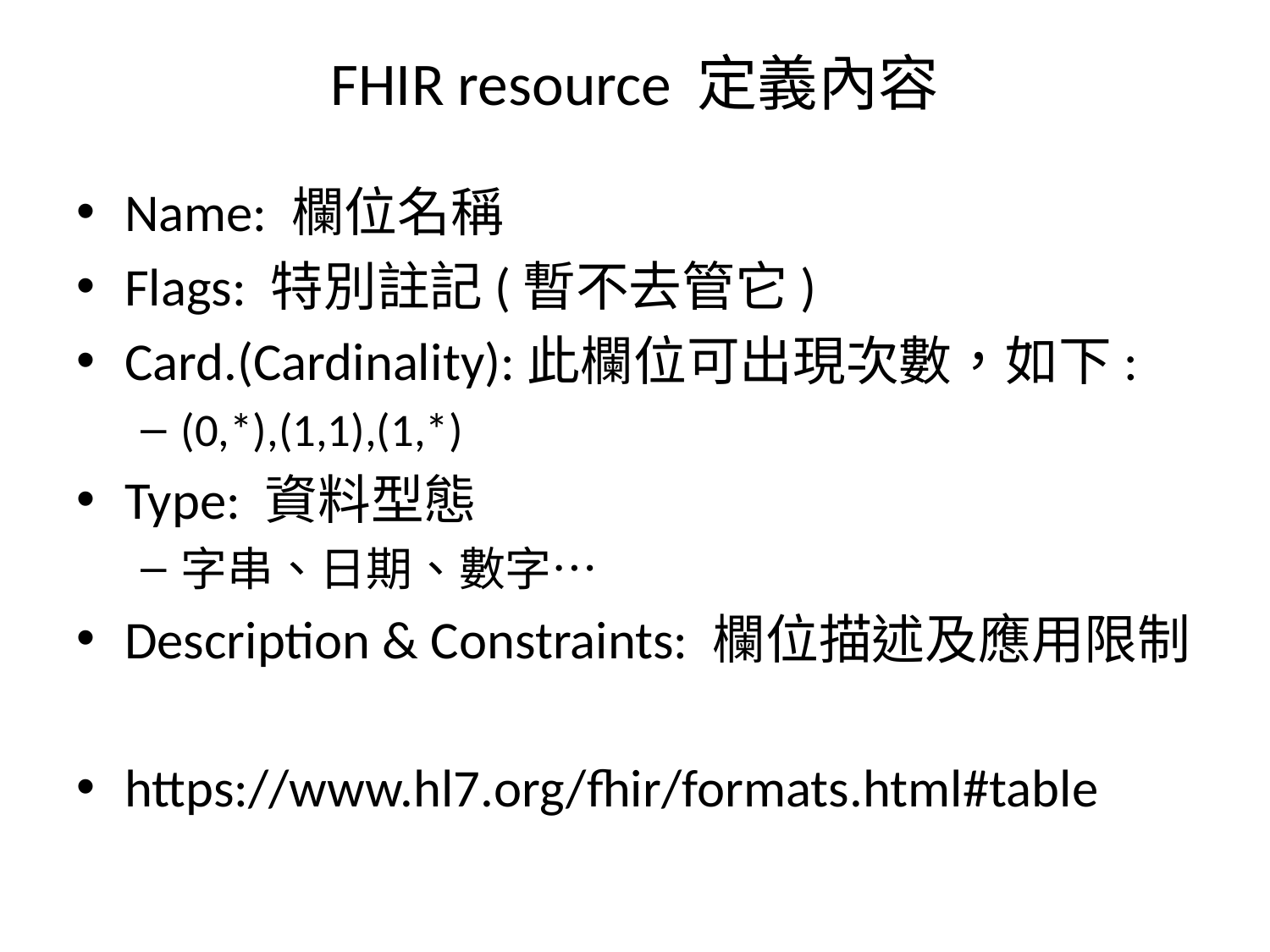

# FHIR resource 定義內容
Name: 欄位名稱
Flags: 特別註記(暫不去管它)
Card.(Cardinality):此欄位可出現次數，如下:
(0,*),(1,1),(1,*)
Type: 資料型態
字串、日期、數字…
Description & Constraints: 欄位描述及應用限制

https://www.hl7.org/fhir/formats.html#table